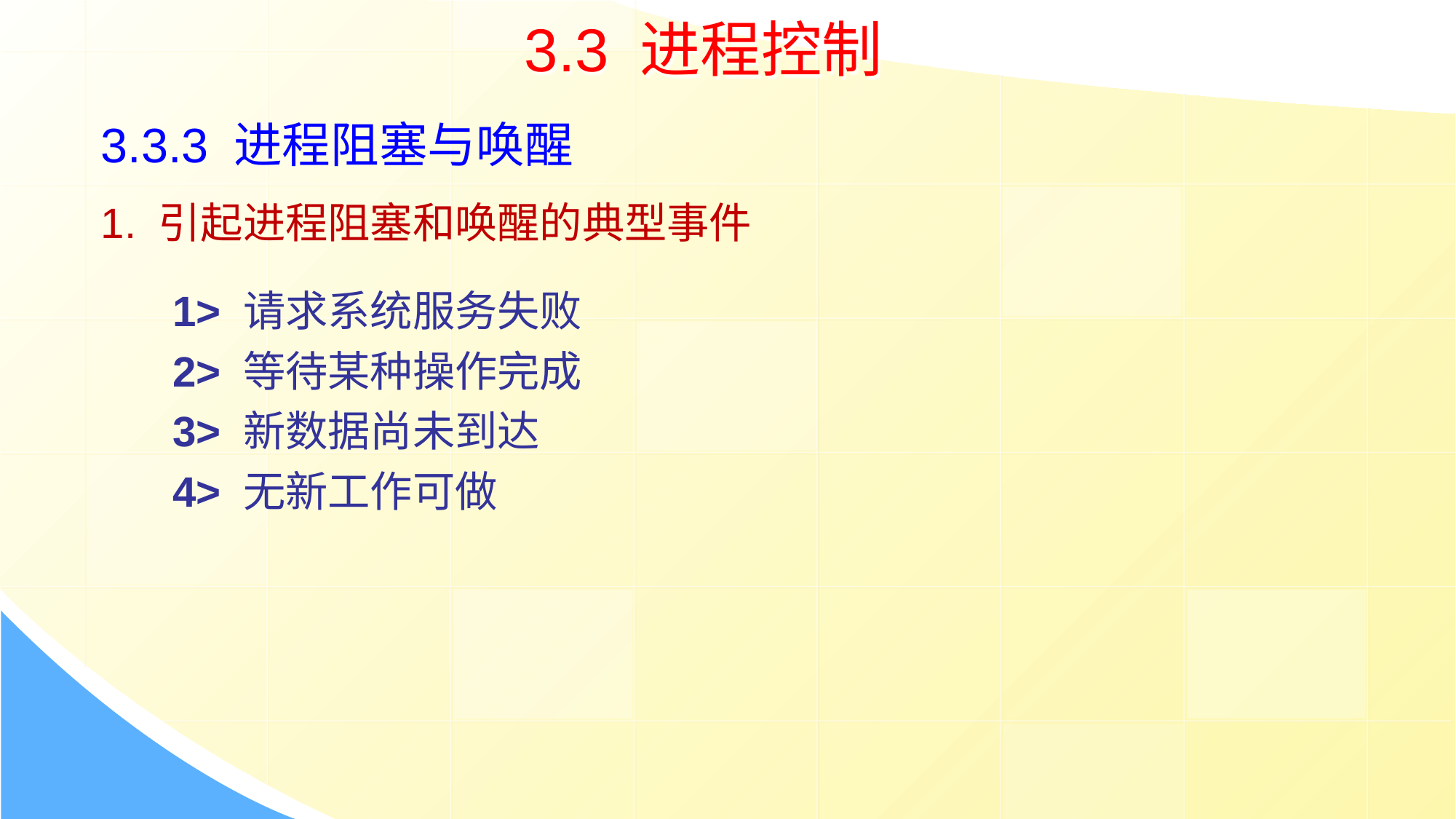

3.3 进程控制
3.3.3 进程阻塞与唤醒
1. 引起进程阻塞和唤醒的典型事件
1> 请求系统服务失败
2> 等待某种操作完成
3> 新数据尚未到达
4> 无新工作可做